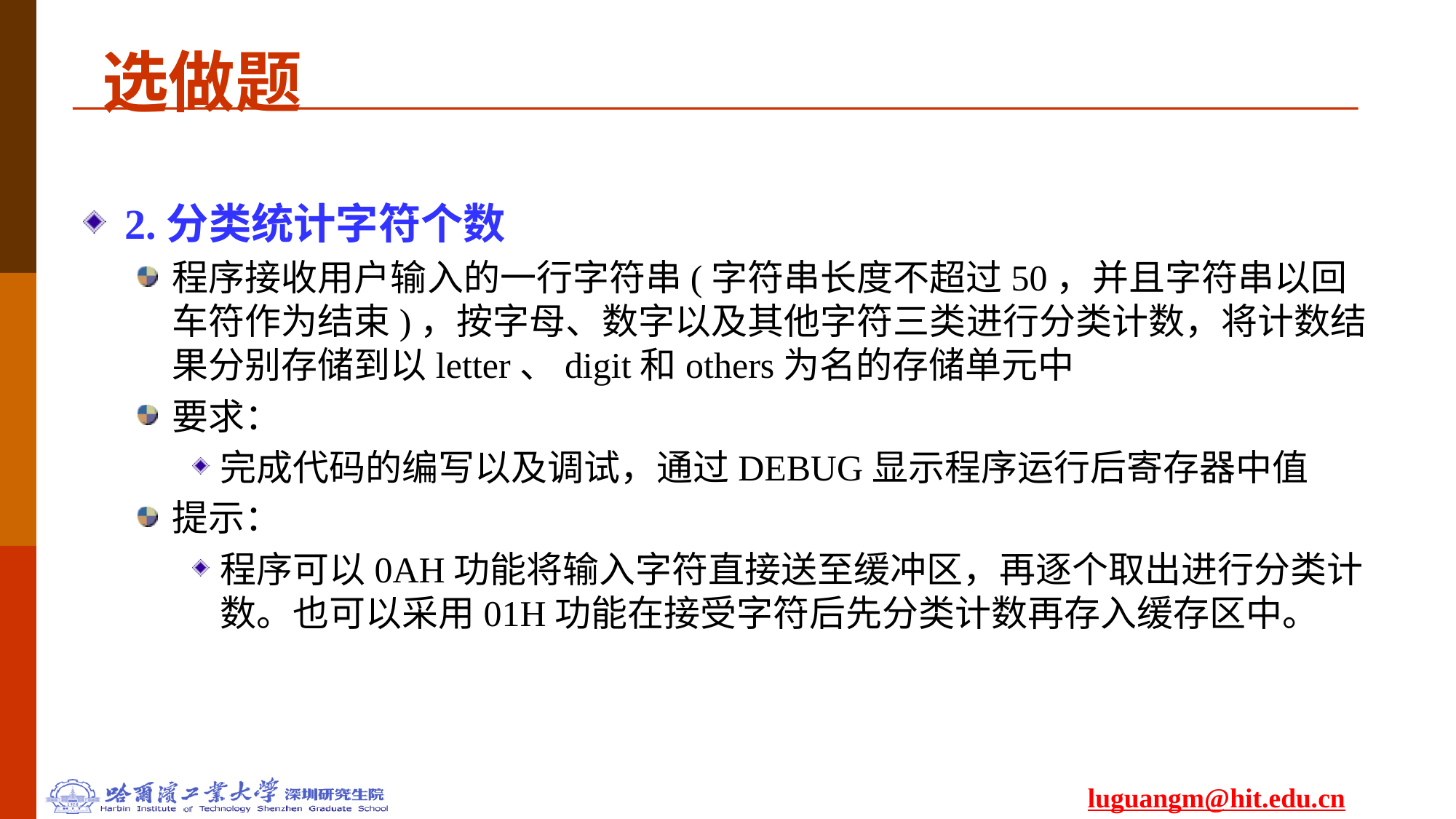

选做题
2.分类统计字符个数
程序接收用户输入的一行字符串(字符串长度不超过50，并且字符串以回车符作为结束)，按字母、数字以及其他字符三类进行分类计数，将计数结果分别存储到以letter、digit和others为名的存储单元中
要求：
完成代码的编写以及调试，通过DEBUG显示程序运行后寄存器中值
提示：
程序可以0AH功能将输入字符直接送至缓冲区，再逐个取出进行分类计数。也可以采用01H功能在接受字符后先分类计数再存入缓存区中。